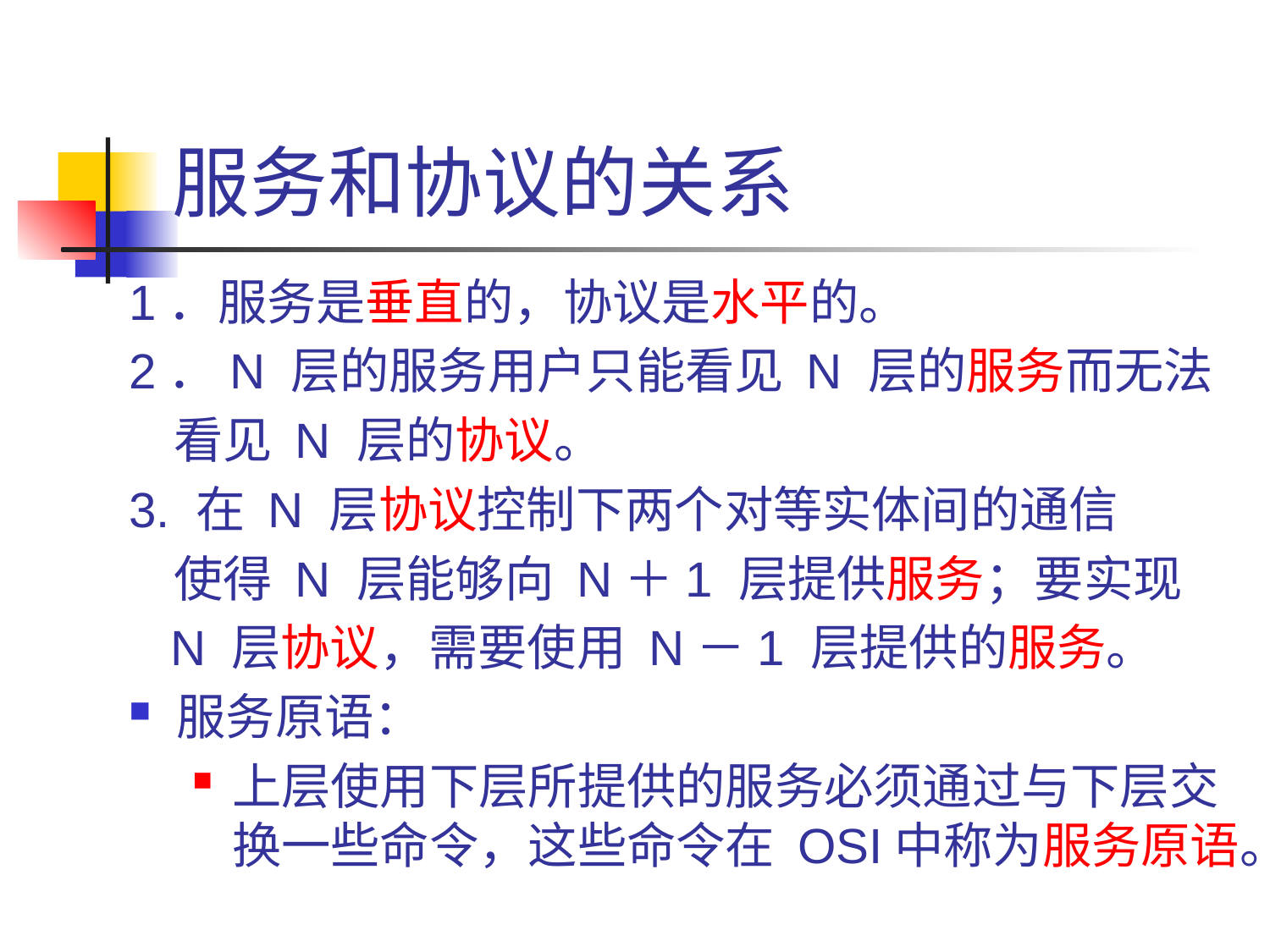

# 服务和协议的关系
1．服务是垂直的，协议是水平的。
2．N 层的服务用户只能看见 N 层的服务而无法
   看见 N 层的协议。
3. 在 N 层协议控制下两个对等实体间的通信
   使得 N 层能够向 N＋1 层提供服务；要实现
   N 层协议，需要使用 N－1 层提供的服务。
服务原语：
上层使用下层所提供的服务必须通过与下层交换一些命令，这些命令在 OSI中称为服务原语。